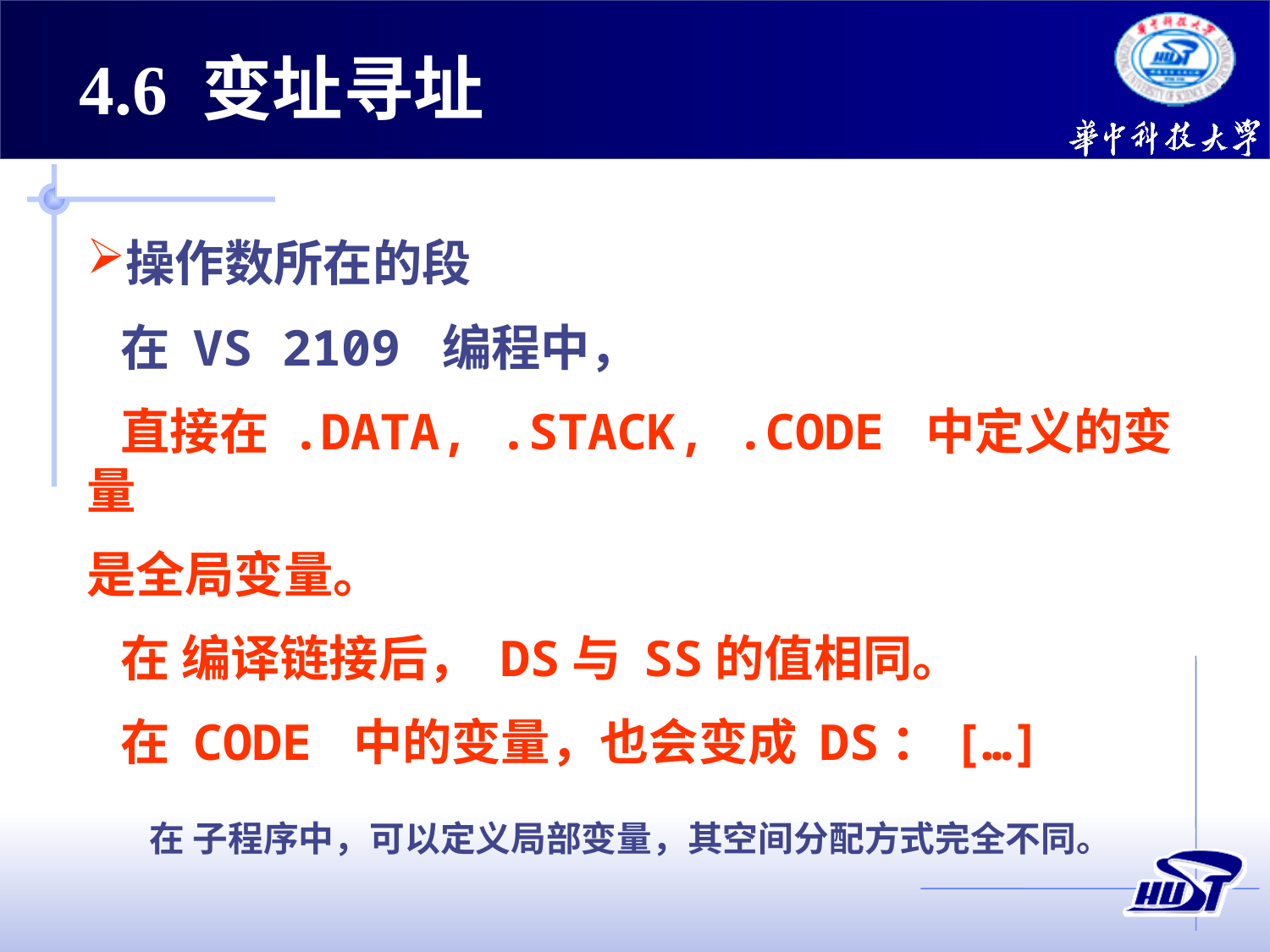

4.6 变址寻址
操作数所在的段
  在 VS 2109 编程中，
  直接在 .DATA, .STACK, .CODE 中定义的变量
是全局变量。
  在 编译链接后， DS与 SS的值相同。
  在 CODE 中的变量，也会变成 DS：[…]
在 子程序中，可以定义局部变量，其空间分配方式完全不同。